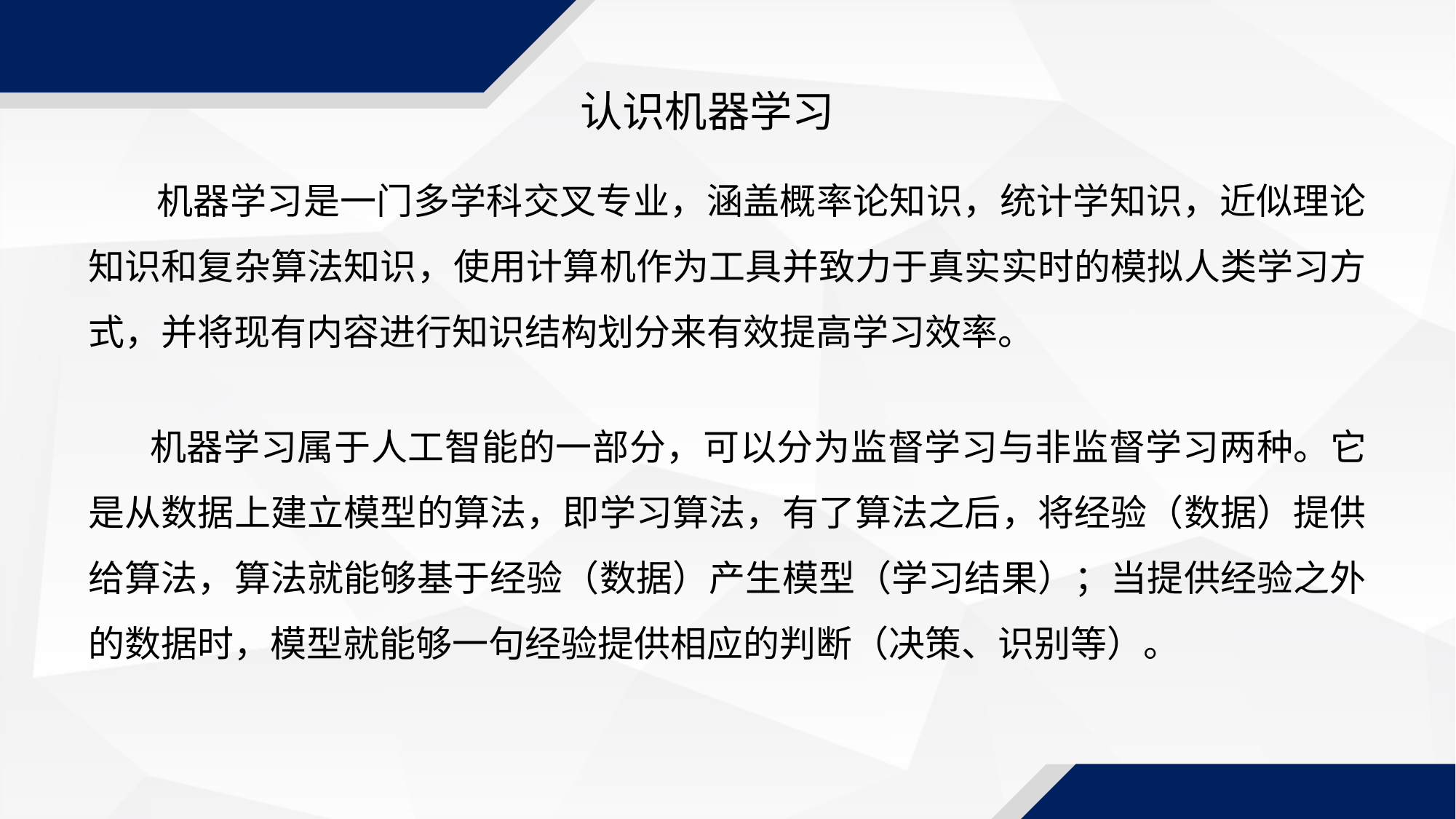

认识机器学习
       机器学习是一门多学科交叉专业，涵盖概率论知识，统计学知识，近似理论知识和复杂算法知识，使用计算机作为工具并致力于真实实时的模拟人类学习方式，并将现有内容进行知识结构划分来有效提高学习效率。

      机器学习属于人工智能的一部分，可以分为监督学习与非监督学习两种。它是从数据上建立模型的算法，即学习算法，有了算法之后，将经验（数据）提供给算法，算法就能够基于经验（数据）产生模型（学习结果）；当提供经验之外的数据时，模型就能够一句经验提供相应的判断（决策、识别等）。